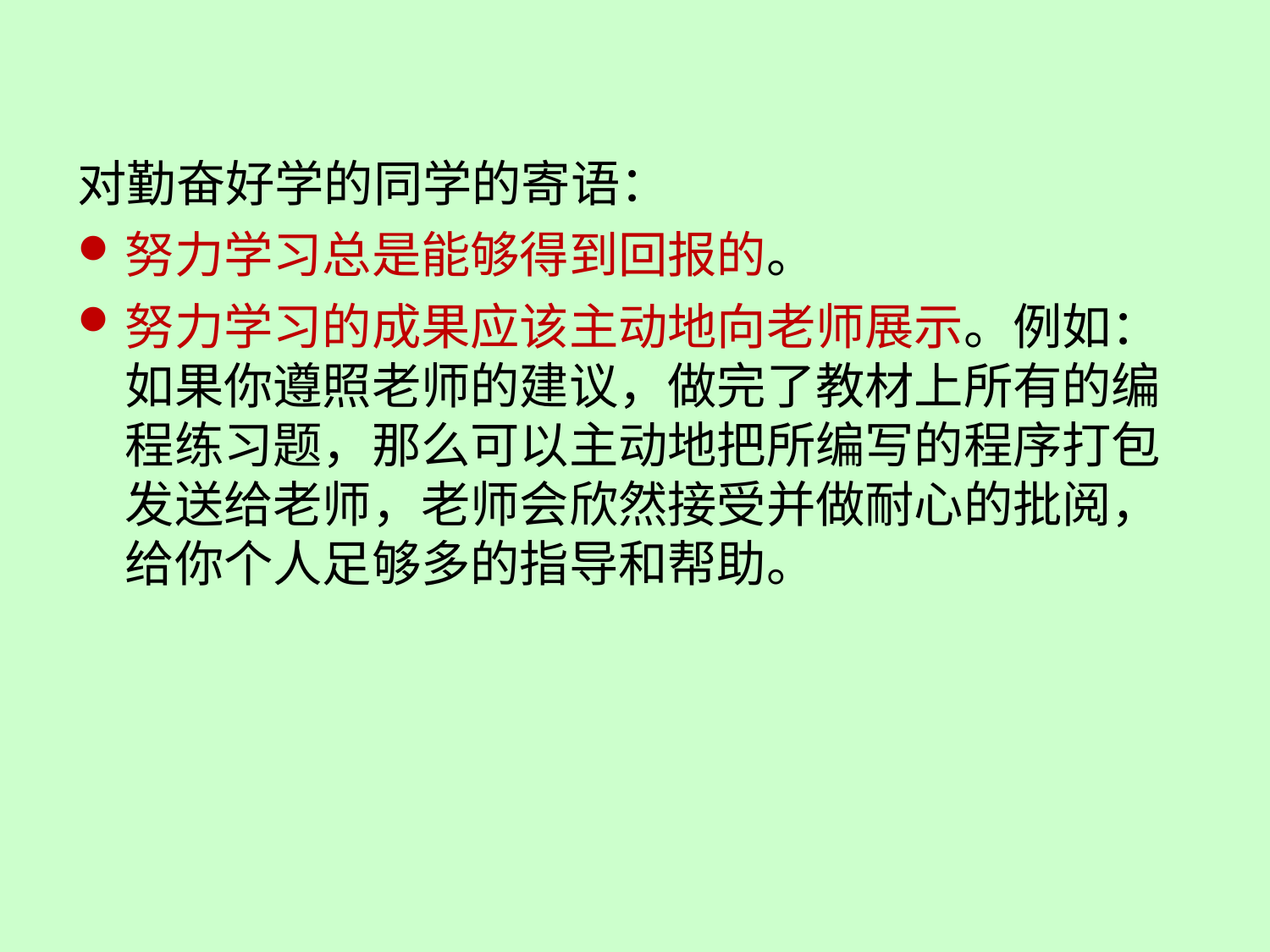

对勤奋好学的同学的寄语：
努力学习总是能够得到回报的。
努力学习的成果应该主动地向老师展示。例如：如果你遵照老师的建议，做完了教材上所有的编程练习题，那么可以主动地把所编写的程序打包发送给老师，老师会欣然接受并做耐心的批阅，给你个人足够多的指导和帮助。

3